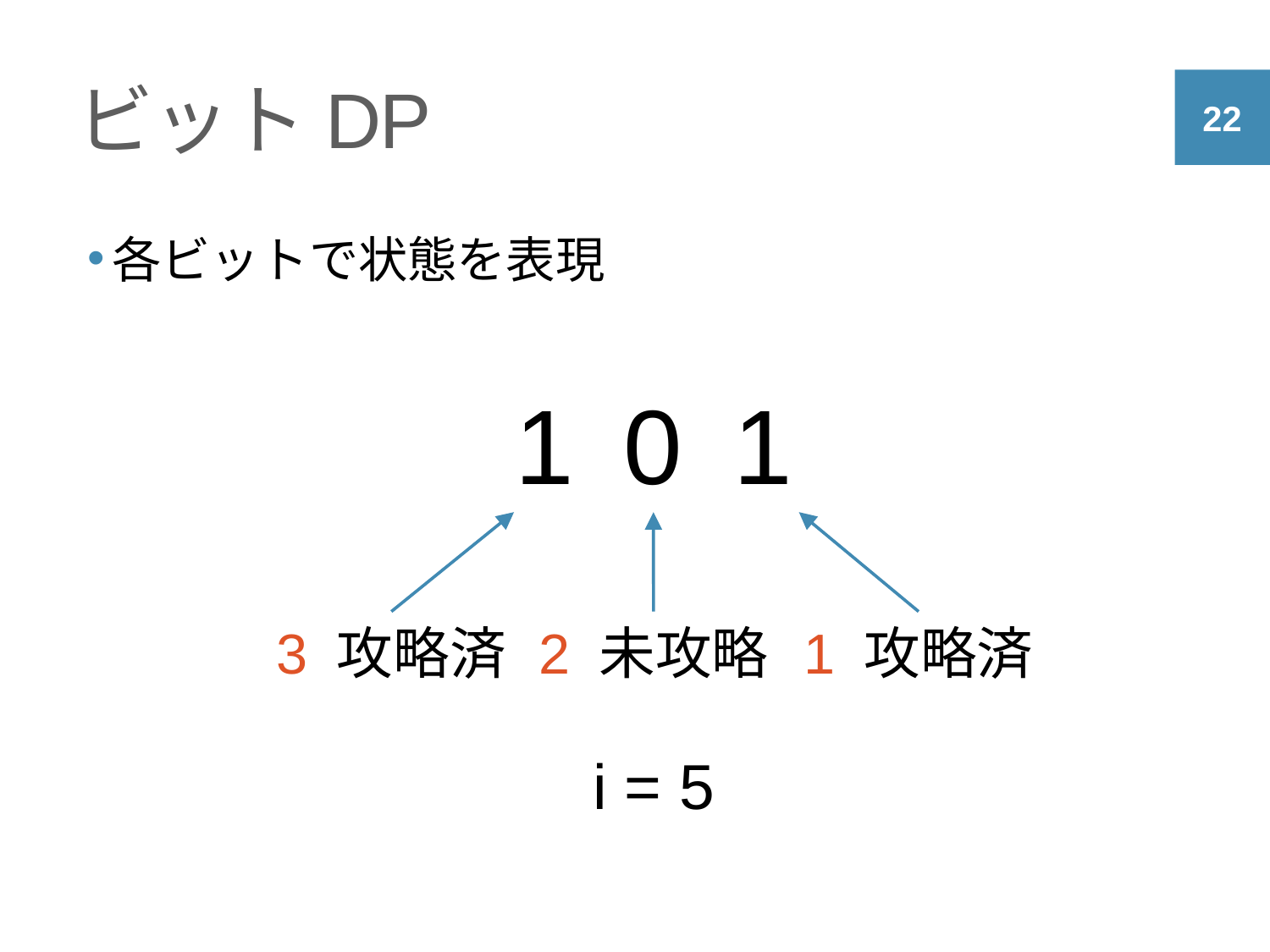

# ビットDP
各ビットで状態を表現
1
1
0
2 未攻略
1 攻略済
3 攻略済
i = 5